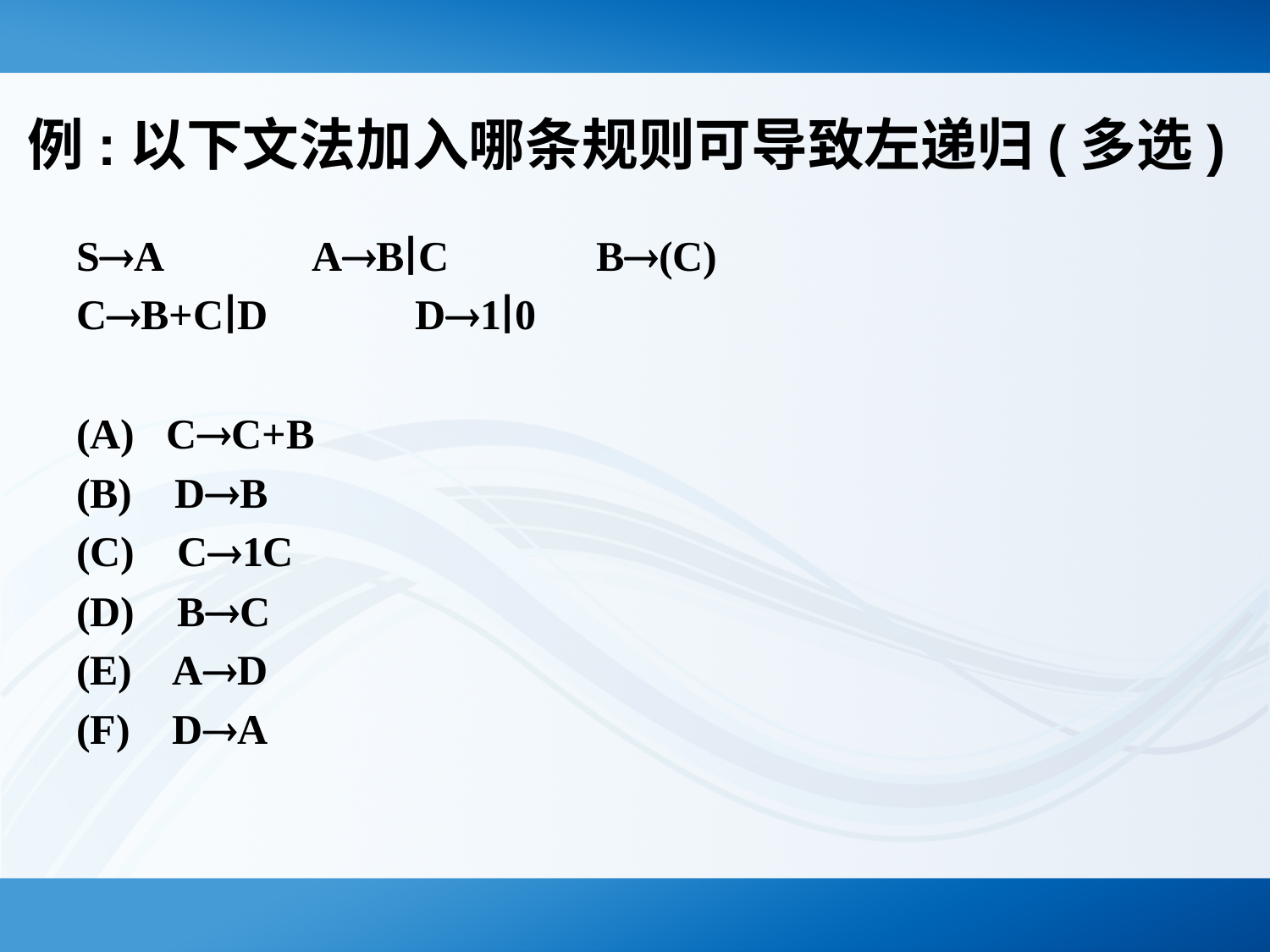

# 例:以下文法加入哪条规则可导致左递归(多选)
S→A　　　A→B∣C　　　B→(C)
C→B+C∣D　　　D→1∣0

(A)   C→C+B
(B)    D→B
(C)    C→1C
(D)    B→C
(E)    A→D
(F)    D→A